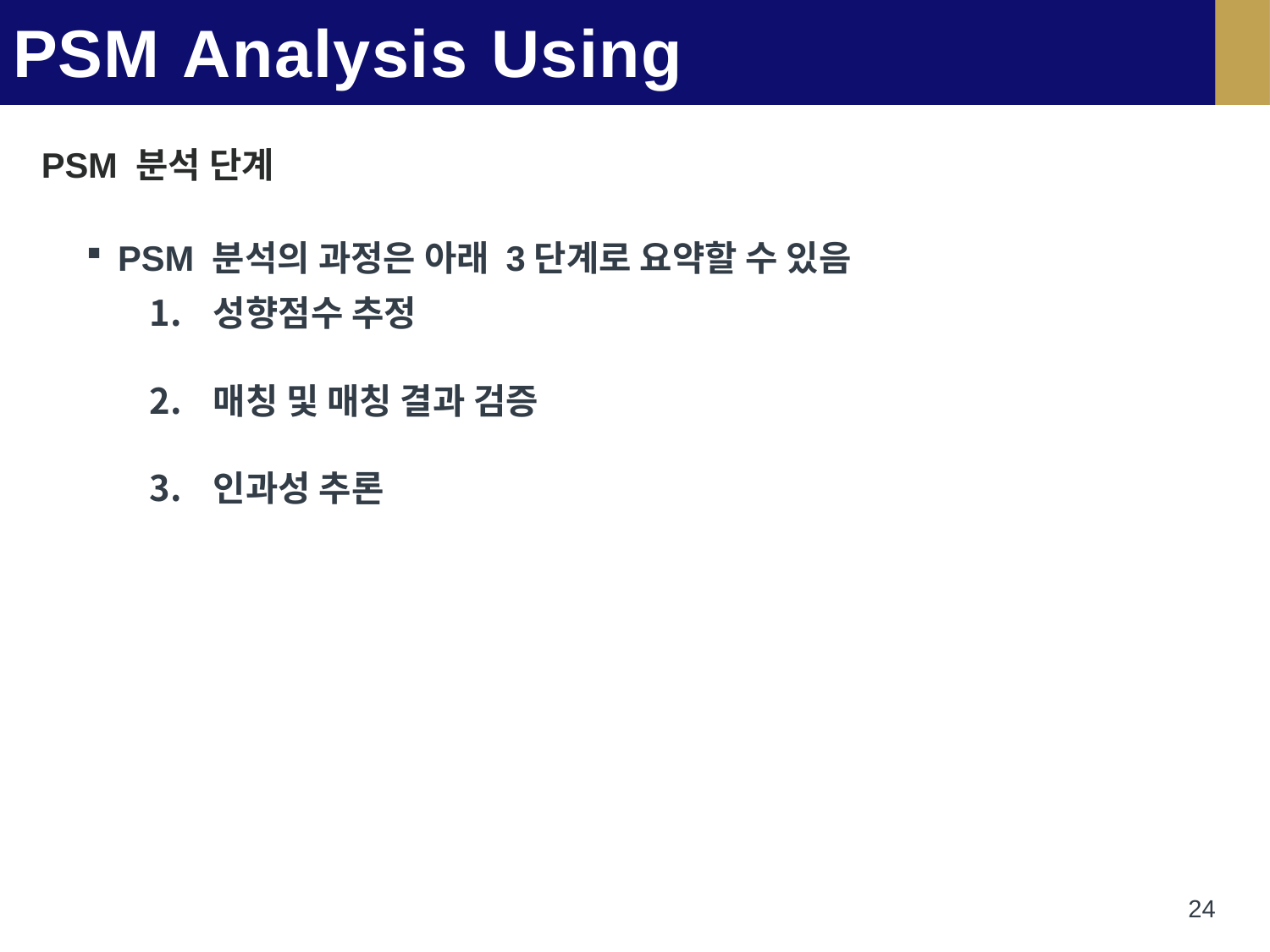

# PSM Analysis Using R
PSM 분석 단계

PSM 분석의 과정은 아래 3단계로 요약할 수 있음
성향점수 추정

매칭 및 매칭 결과 검증

인과성 추론
24